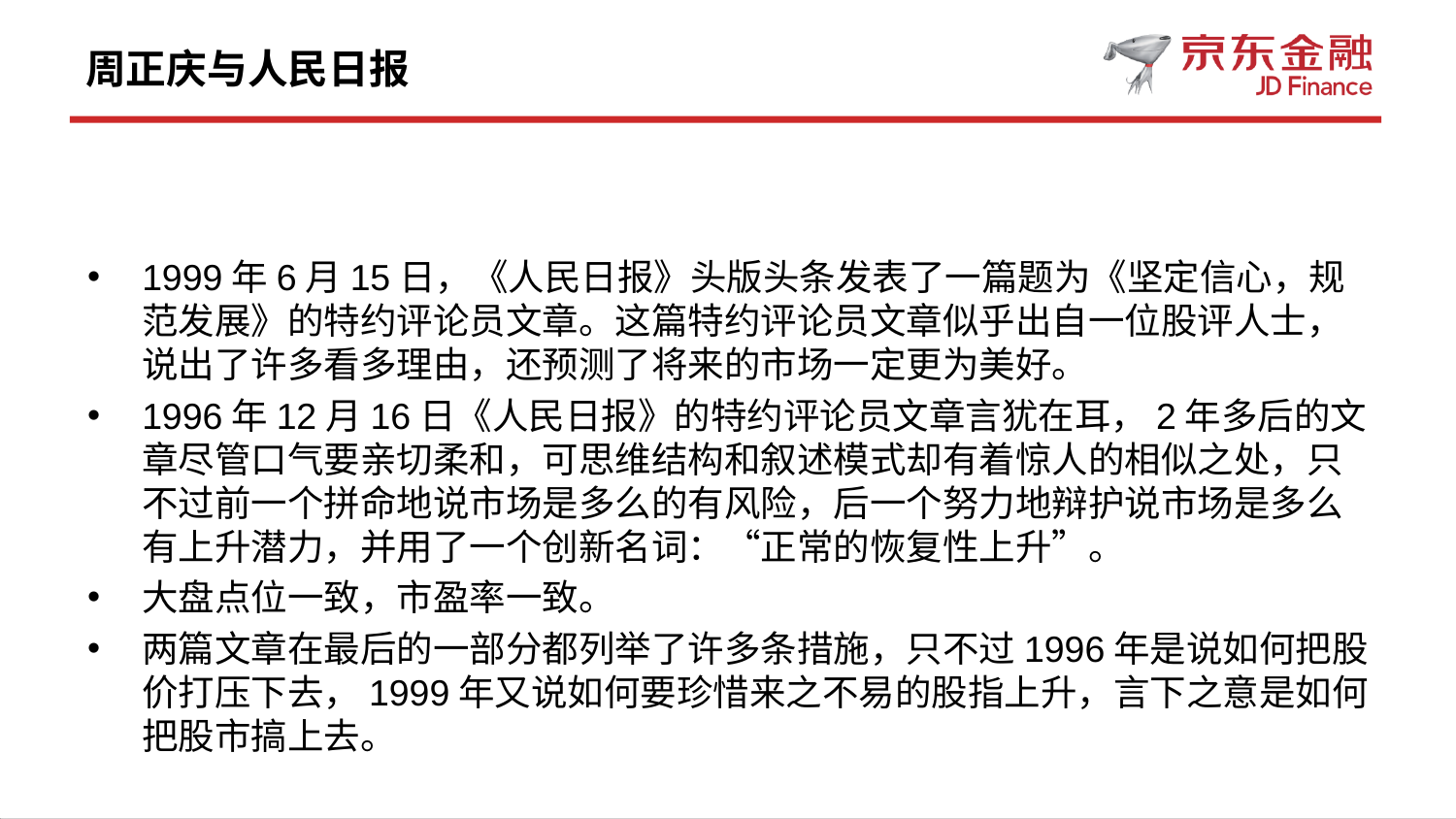

# 周正庆与人民日报
1999年6月15日，《人民日报》头版头条发表了一篇题为《坚定信心，规范发展》的特约评论员文章。这篇特约评论员文章似乎出自一位股评人士，说出了许多看多理由，还预测了将来的市场一定更为美好。
1996年12月16日《人民日报》的特约评论员文章言犹在耳，2年多后的文章尽管口气要亲切柔和，可思维结构和叙述模式却有着惊人的相似之处，只不过前一个拼命地说市场是多么的有风险，后一个努力地辩护说市场是多么有上升潜力，并用了一个创新名词：“正常的恢复性上升”。
大盘点位一致，市盈率一致。
两篇文章在最后的一部分都列举了许多条措施，只不过1996年是说如何把股价打压下去，1999年又说如何要珍惜来之不易的股指上升，言下之意是如何把股市搞上去。